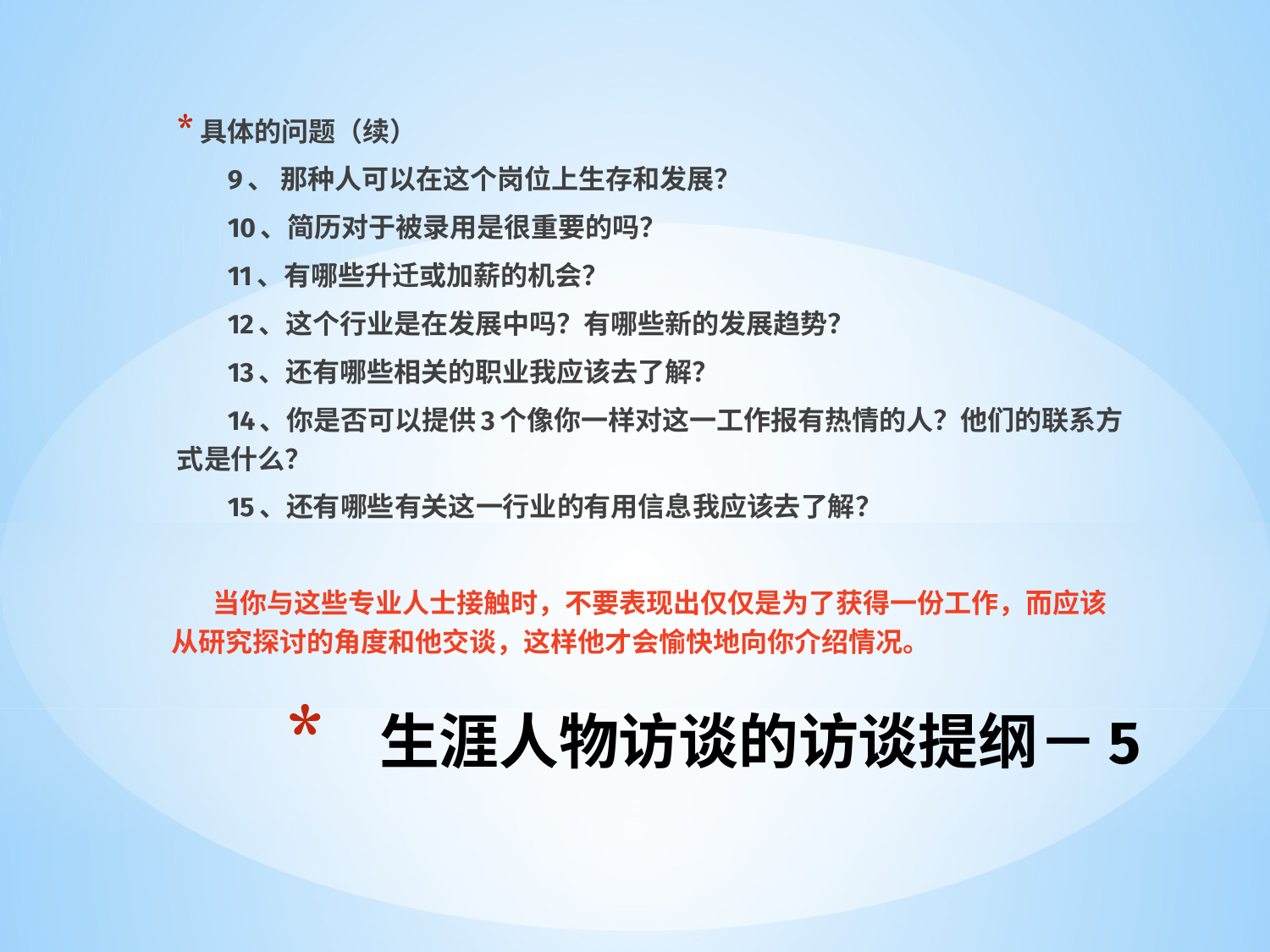

具体的问题（续）
9、 那种人可以在这个岗位上生存和发展？
10、简历对于被录用是很重要的吗？
11、有哪些升迁或加薪的机会？
12、这个行业是在发展中吗？有哪些新的发展趋势？
13、还有哪些相关的职业我应该去了解？
14、你是否可以提供3个像你一样对这一工作报有热情的人？他们的联系方式是什么？
15、还有哪些有关这一行业的有用信息我应该去了解？

      当你与这些专业人士接触时，不要表现出仅仅是为了获得一份工作，而应该从研究探讨的角度和他交谈，这样他才会愉快地向你介绍情况。
# 生涯人物访谈的访谈提纲－5